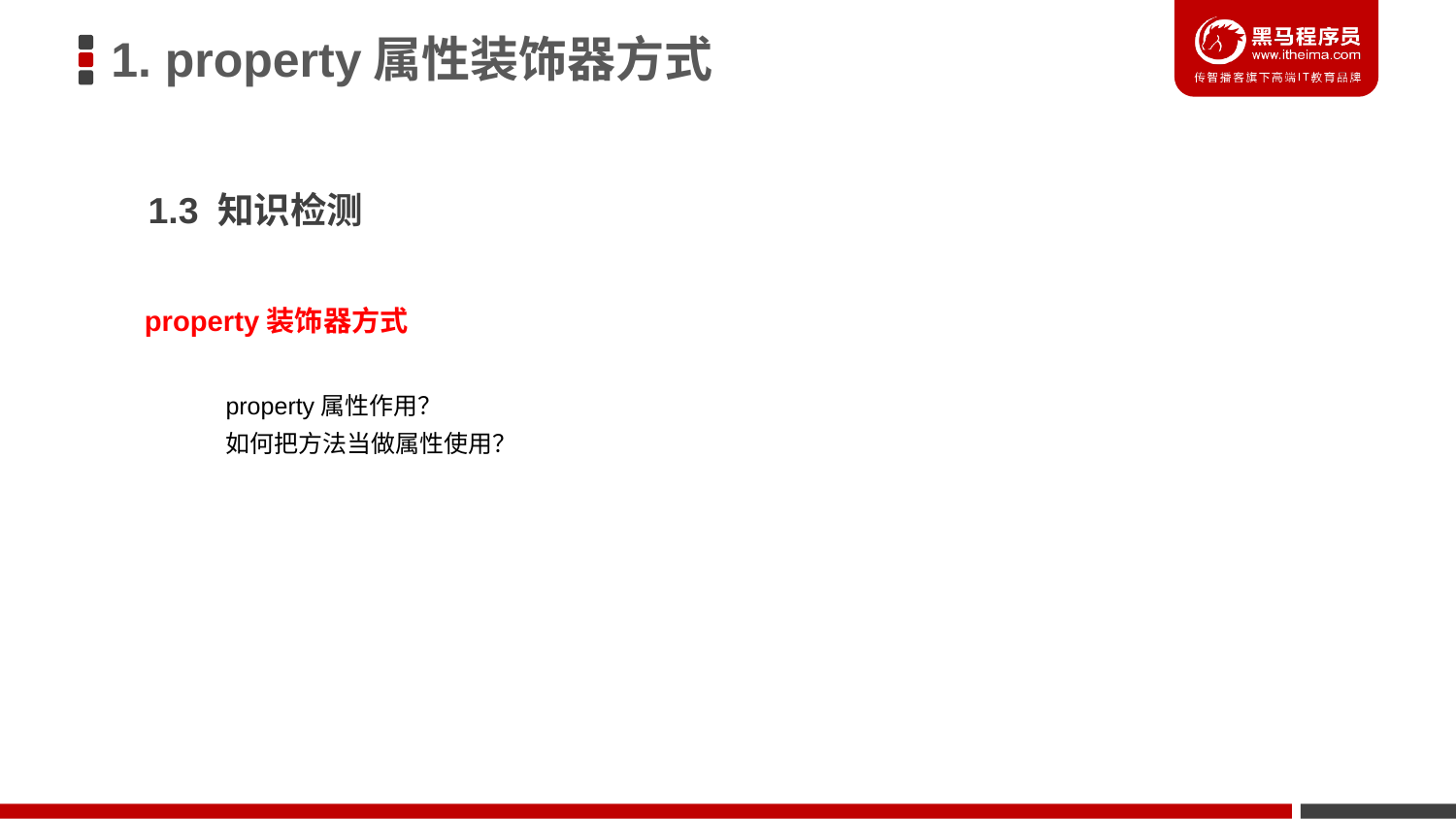

1. property属性装饰器方式
1.3 知识检测
property装饰器方式
property属性作用？
如何把方法当做属性使用？